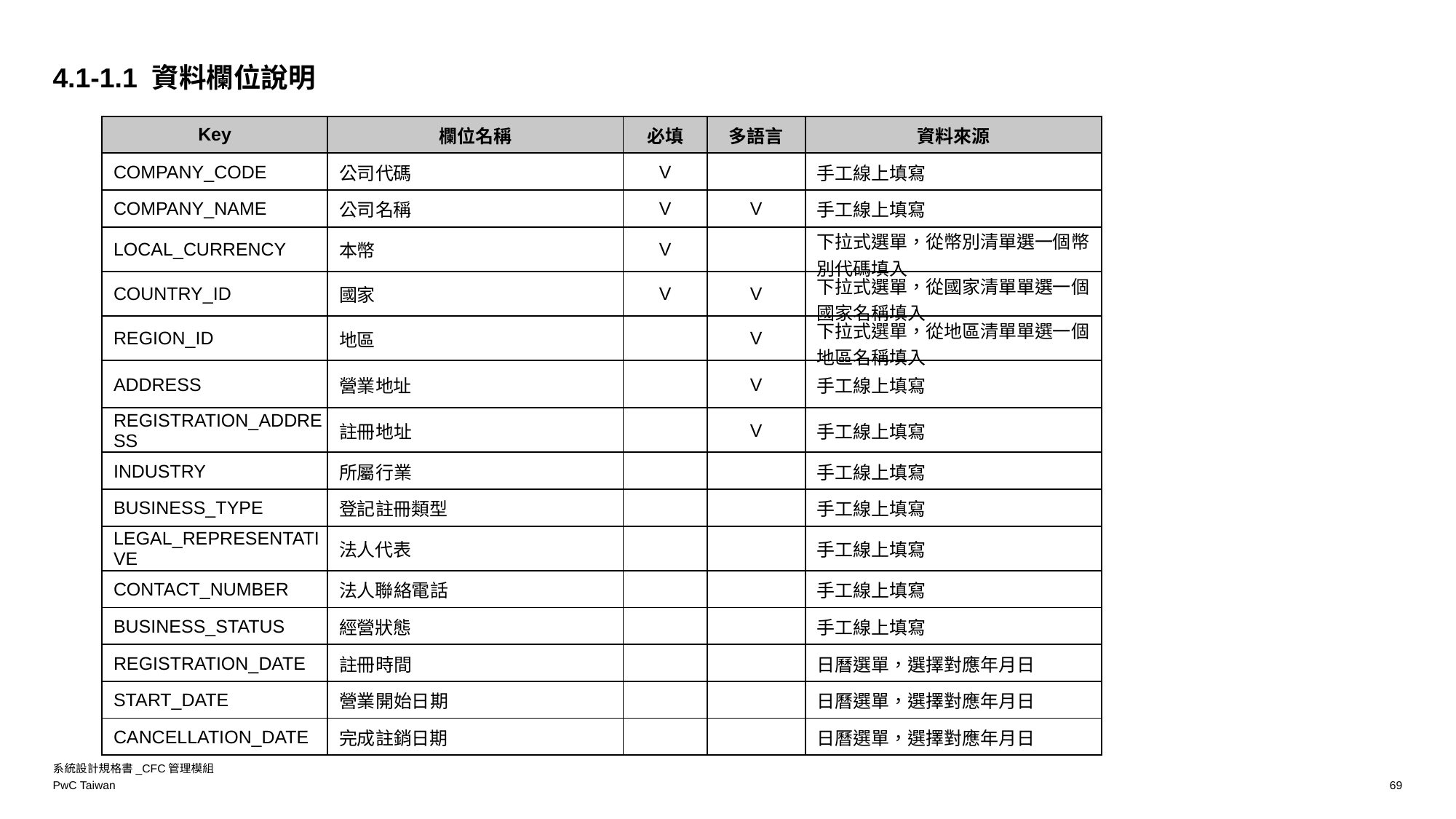

4.1-1.1 資料欄位說明
| Key | 欄位名稱 | 必填 | 多語言 | 資料來源 |
| --- | --- | --- | --- | --- |
| COMPANY\_CODE | 公司代碼 | V |  | 手工線上填寫 |
| COMPANY\_NAME | 公司名稱 | V | V | 手工線上填寫 |
| LOCAL\_CURRENCY | 本幣 | V |  | 下拉式選單，從幣別清單選一個幣別代碼填入 |
| COUNTRY\_ID | 國家 | V | V | 下拉式選單，從國家清單單選一個國家名稱填入 |
| REGION\_ID | 地區 |  | V | 下拉式選單，從地區清單單選一個地區名稱填入 |
| ADDRESS | 營業地址 |  | V | 手工線上填寫 |
| REGISTRATION\_ADDRESS | 註冊地址 |  | V | 手工線上填寫 |
| INDUSTRY | 所屬行業 |  |  | 手工線上填寫 |
| BUSINESS\_TYPE | 登記註冊類型 |  |  | 手工線上填寫 |
| LEGAL\_REPRESENTATIVE | 法人代表 |  |  | 手工線上填寫 |
| CONTACT\_NUMBER | 法人聯絡電話 |  |  | 手工線上填寫 |
| BUSINESS\_STATUS | 經營狀態 |  |  | 手工線上填寫 |
| REGISTRATION\_DATE | 註冊時間 |  |  | 日曆選單，選擇對應年月日 |
| START\_DATE | 營業開始日期 |  |  | 日曆選單，選擇對應年月日 |
| CANCELLATION\_DATE | 完成註銷日期 |  |  | 日曆選單，選擇對應年月日 |
系統設計規格書_CFC管理模組
69